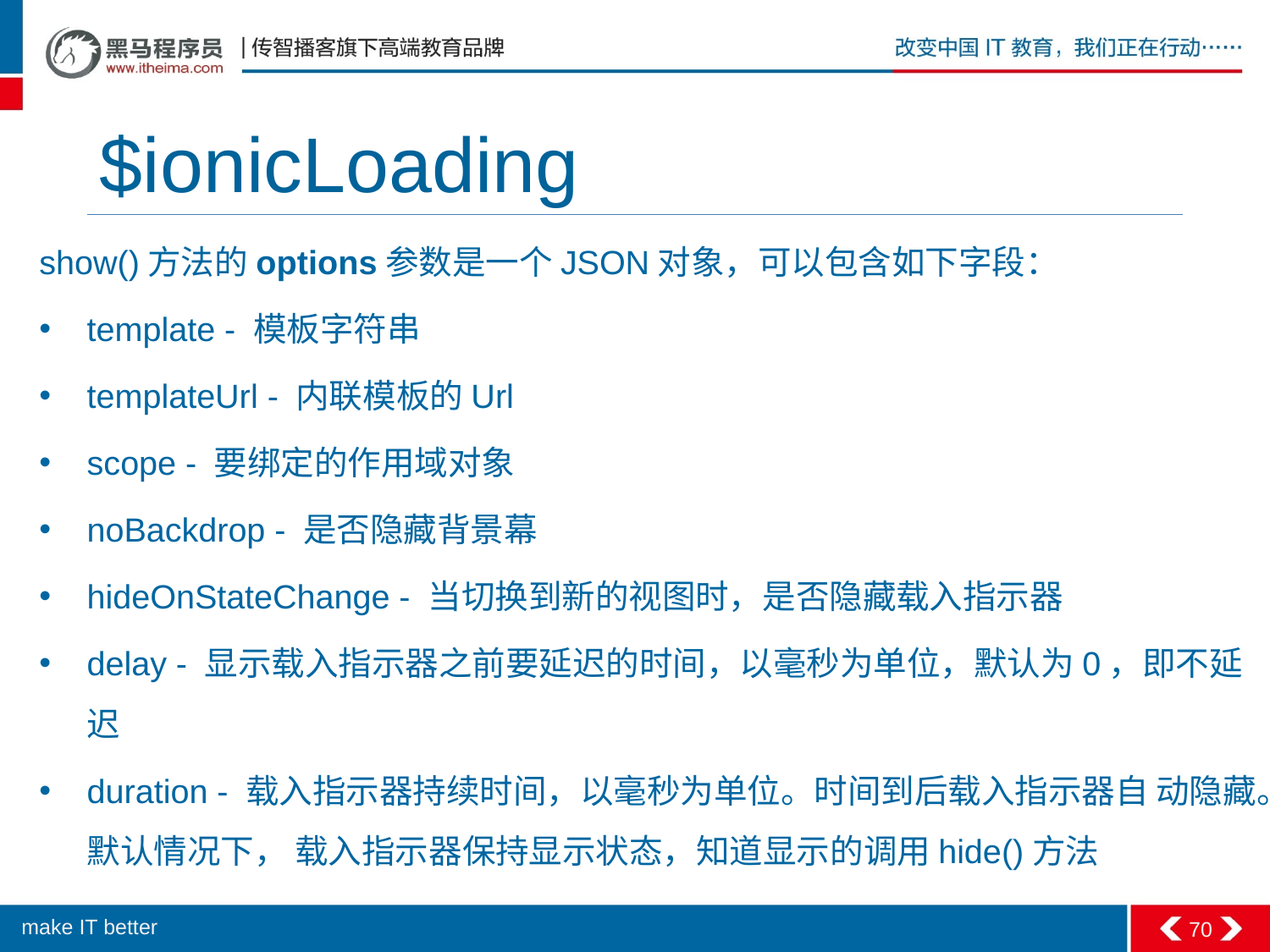

# $ionicLoading
show()方法的options参数是一个JSON对象，可以包含如下字段：
template - 模板字符串
templateUrl - 内联模板的Url
scope - 要绑定的作用域对象
noBackdrop - 是否隐藏背景幕
hideOnStateChange - 当切换到新的视图时，是否隐藏载入指示器
delay - 显示载入指示器之前要延迟的时间，以毫秒为单位，默认为0，即不延迟
duration - 载入指示器持续时间，以毫秒为单位。时间到后载入指示器自 动隐藏。默认情况下， 载入指示器保持显示状态，知道显示的调用hide()方法

70

make IT better